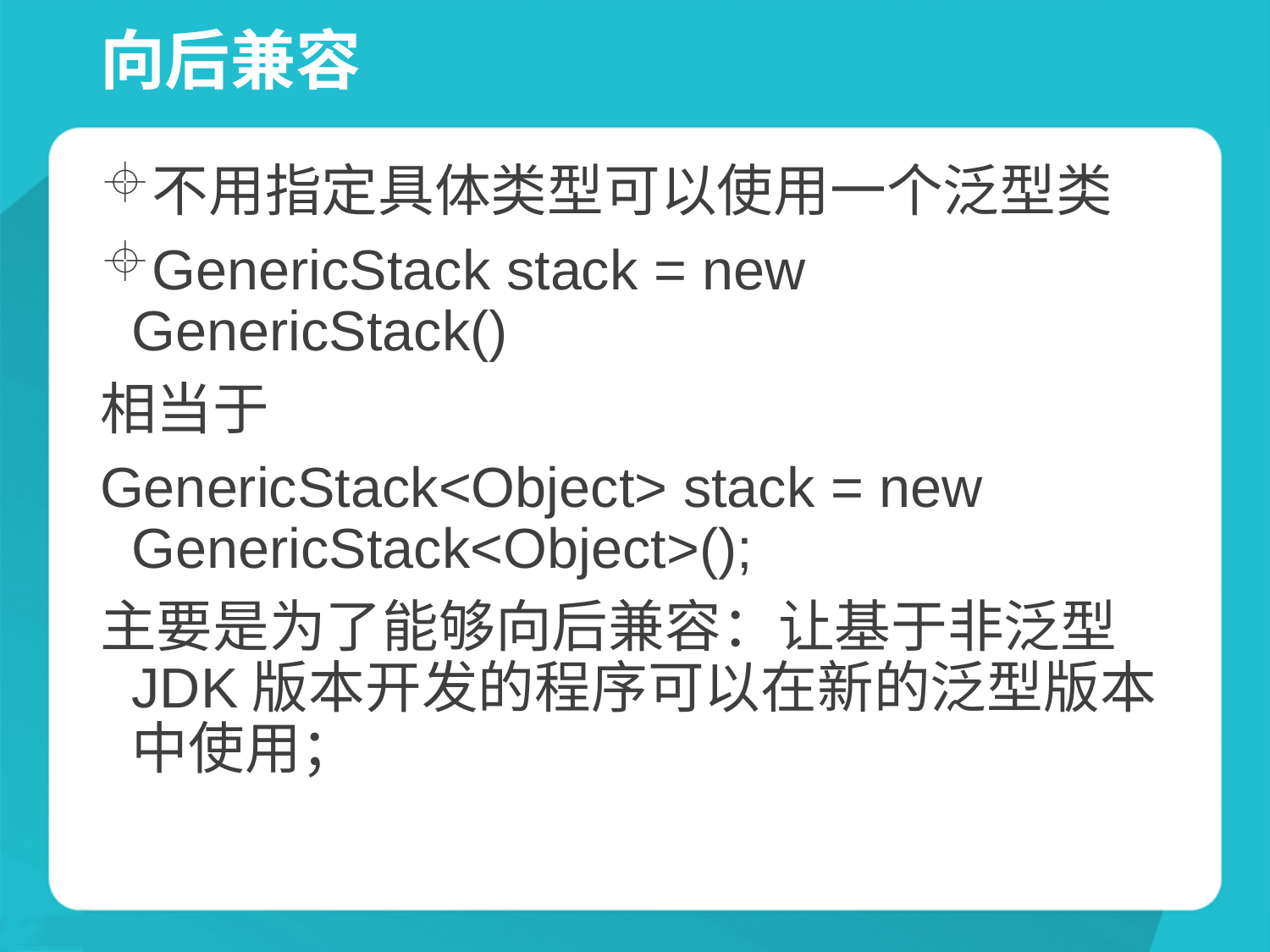

# 向后兼容
不用指定具体类型可以使用一个泛型类
GenericStack stack = new GenericStack()
相当于
GenericStack<Object> stack = new GenericStack<Object>();
主要是为了能够向后兼容：让基于非泛型JDK版本开发的程序可以在新的泛型版本中使用；